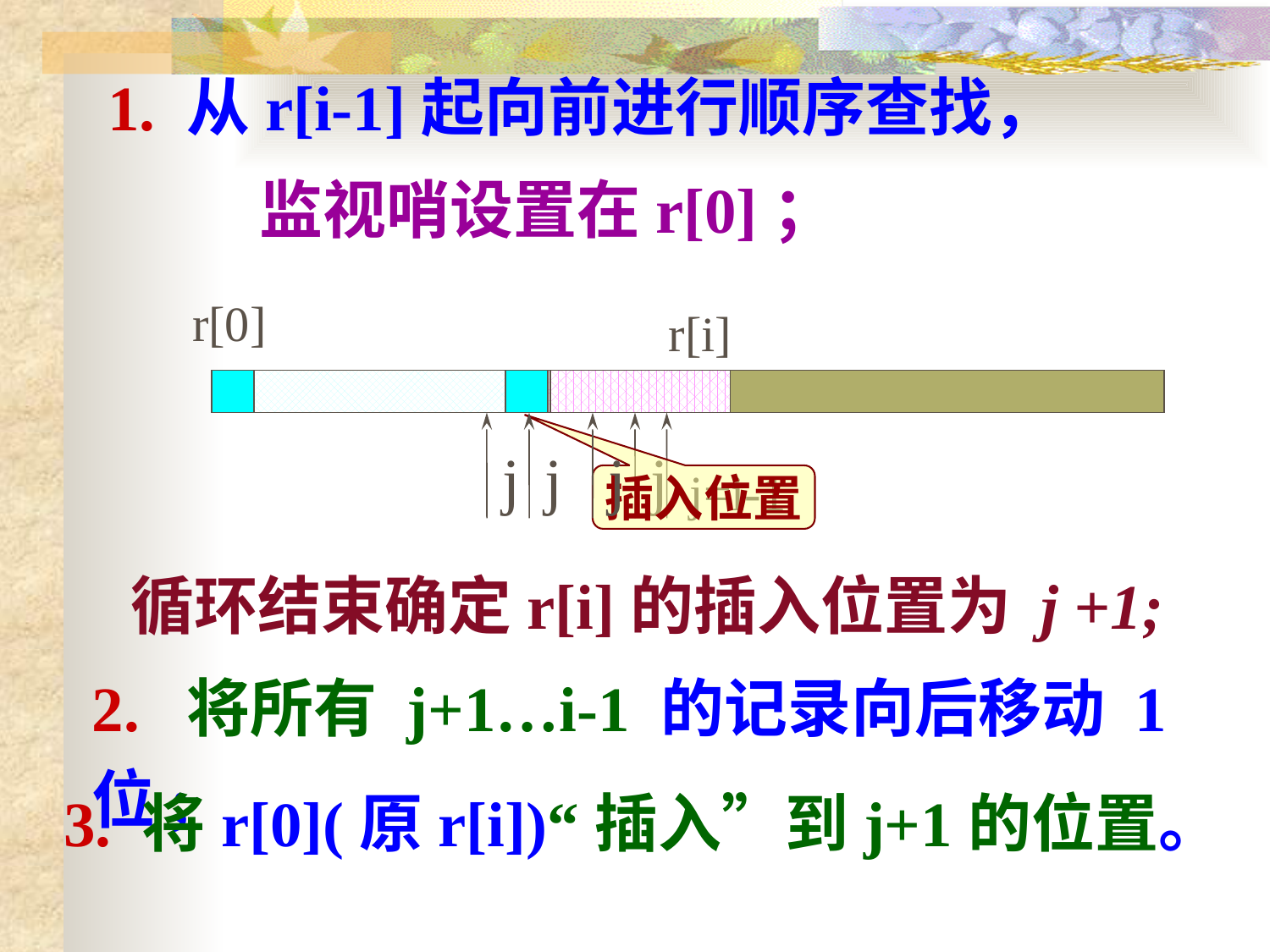

1. 从r[i-1]起向前进行顺序查找，
监视哨设置在r[0]；
r[0]
r[i]

j

j

j

j

j=i-1
插入位置
循环结束确定r[i]的插入位置为 j +1;
2.  将所有 j+1…i-1 的记录向后移动 1位;
3. 将r[0](原r[i])“插入”到j+1的位置。